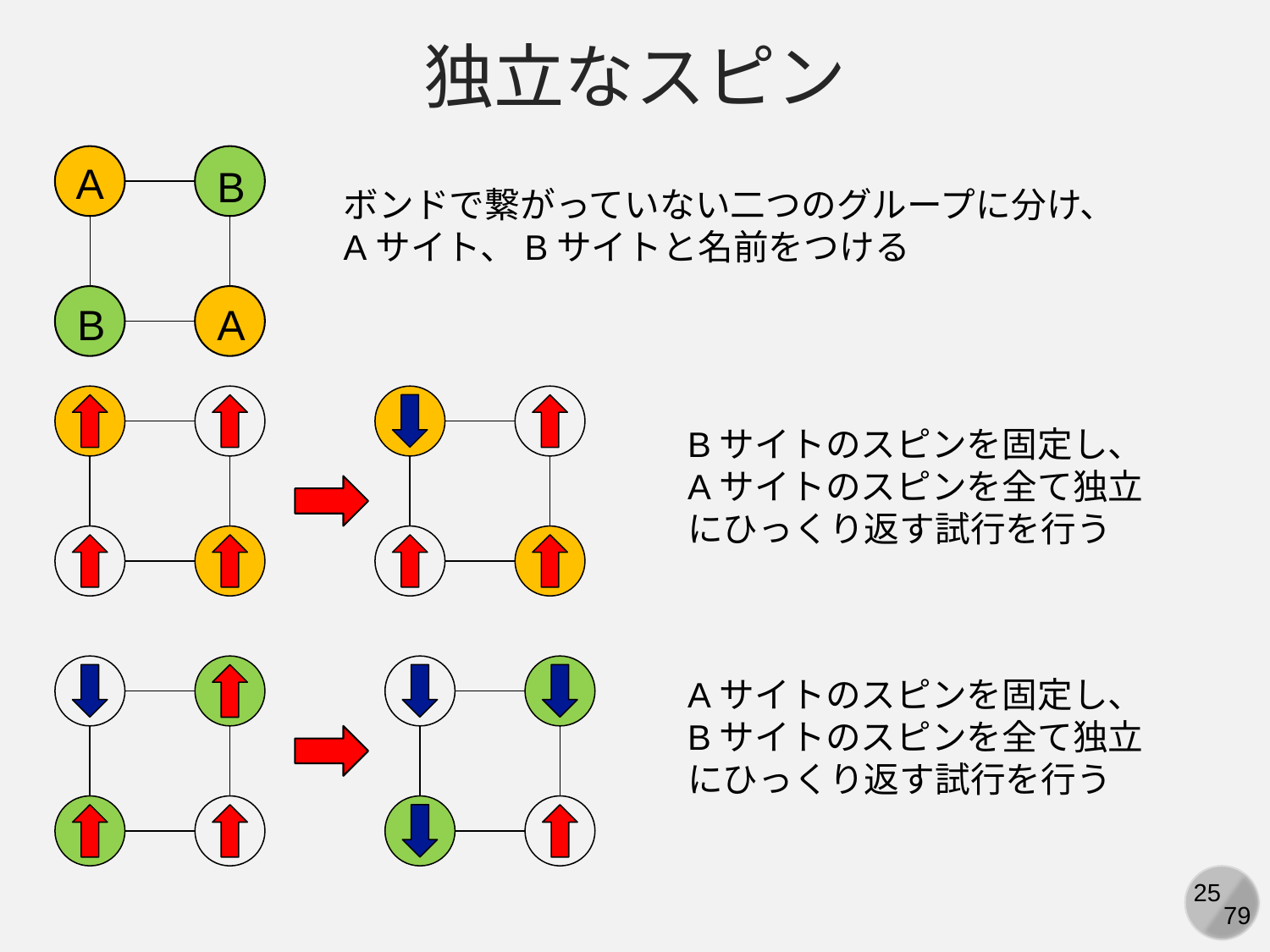

独立なスピン

A
B
A
B
ボンドで繋がっていない二つのグループに分け、
Aサイト、Bサイトと名前をつける

Bサイトのスピンを固定し、Aサイトのスピンを全て独立にひっくり返す試行を行う

Aサイトのスピンを固定し、Bサイトのスピンを全て独立にひっくり返す試行を行う